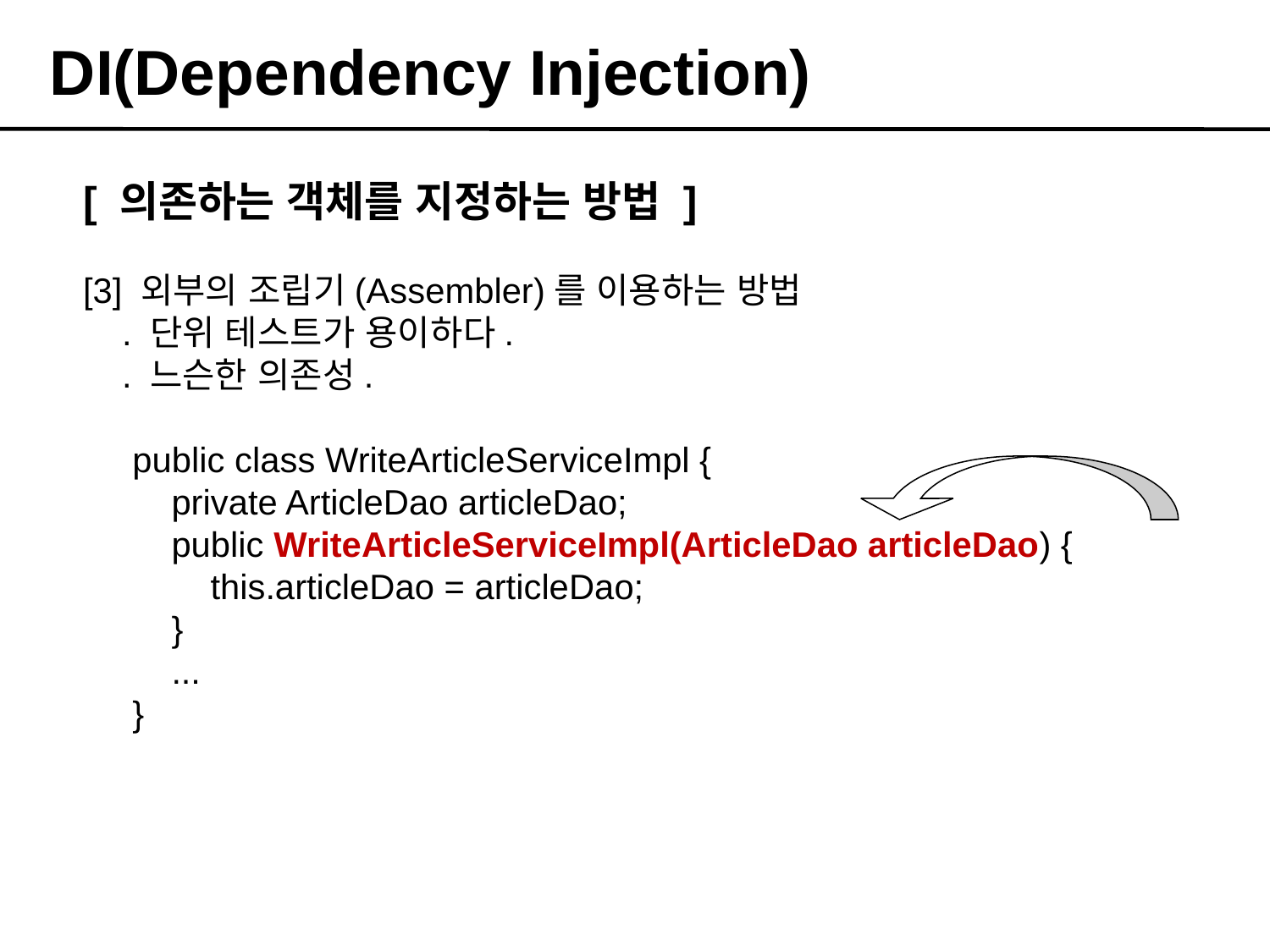

DI(Dependency Injection)
[ 의존하는 객체를 지정하는 방법 ]

[3] 외부의 조립기(Assembler)를 이용하는 방법
    . 단위 테스트가 용이하다.
    . 느슨한 의존성.

public class WriteArticleServiceImpl {
    private ArticleDao articleDao;
    public WriteArticleServiceImpl(ArticleDao articleDao) {
        this.articleDao = articleDao;
    }
    ...
}